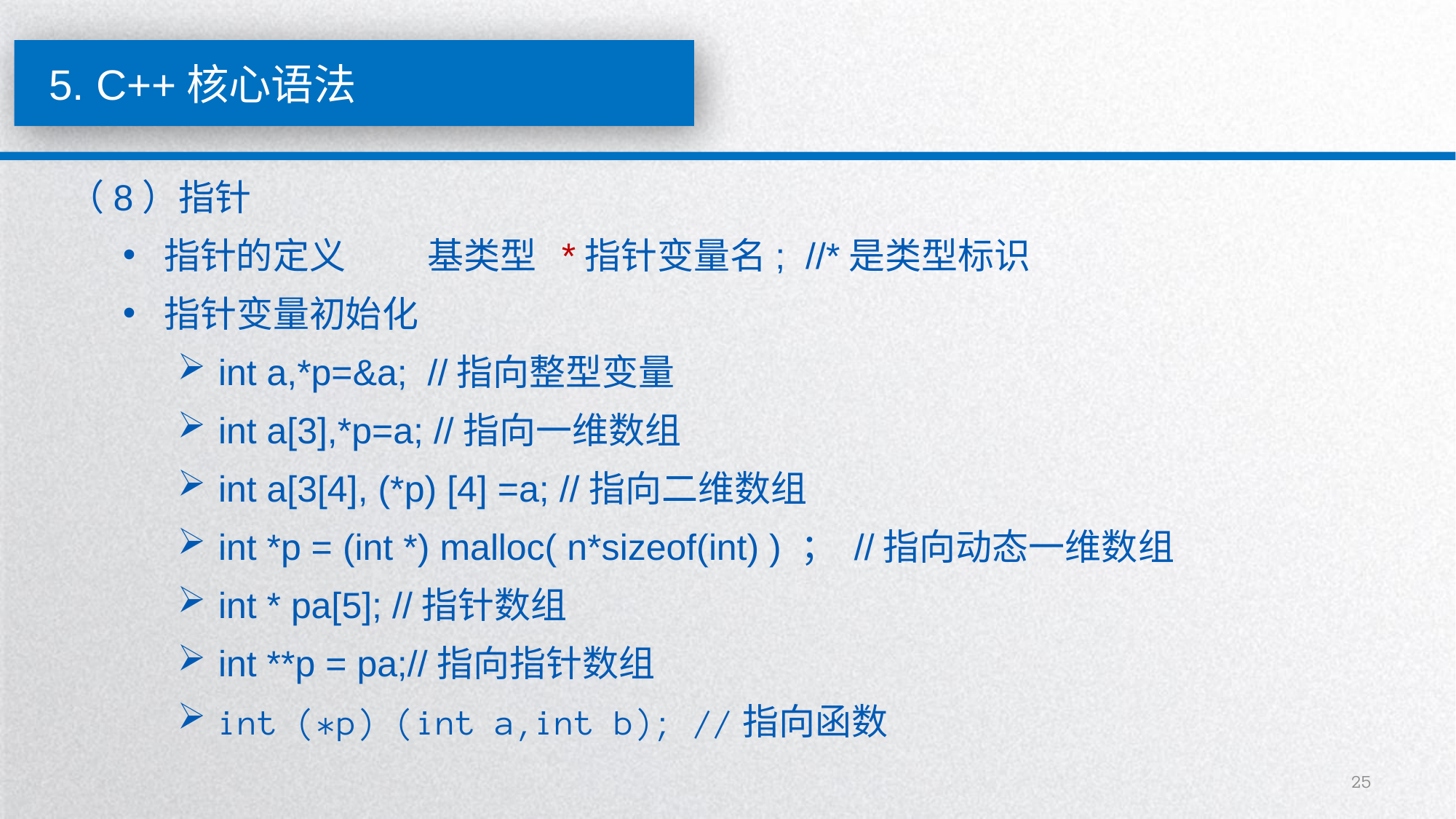

5. C++核心语法
（8）指针
指针的定义          基类型  *指针变量名;  //*是类型标识
指针变量初始化
int a,*p=&a;  //指向整型变量
int a[3],*p=a; //指向一维数组
int a[3[4], (*p) [4] =a; //指向二维数组
int *p = (int *) malloc( n*sizeof(int) ) ； //指向动态一维数组
int * pa[5]; //指针数组
int **p = pa;//指向指针数组
int (*p) (int a,int b); //指向函数
25